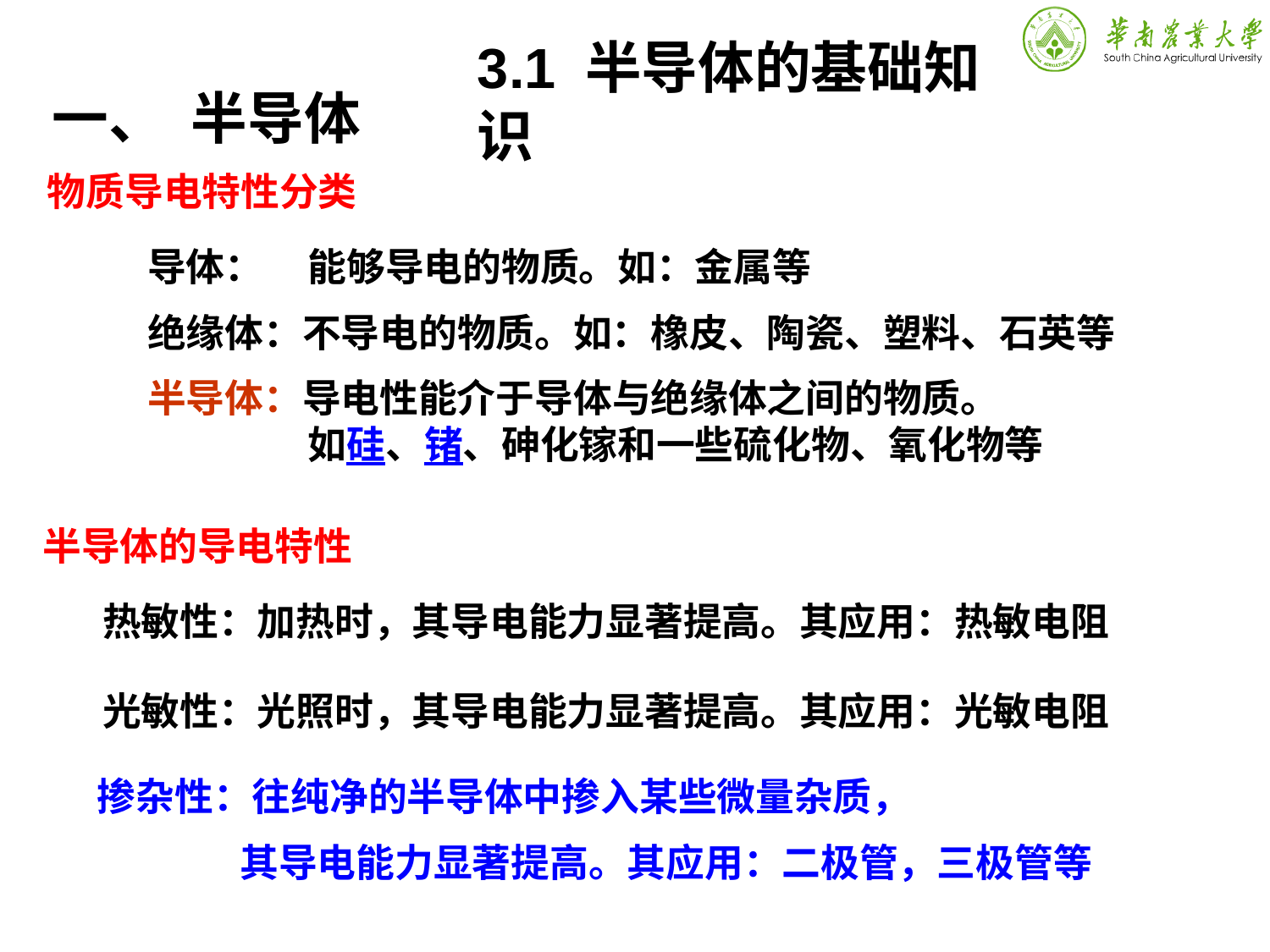

3.1 半导体的基础知识
一、  半导体
物质导电特性分类
导体：     能够导电的物质。如：金属等
绝缘体：不导电的物质。如：橡皮、陶瓷、塑料、石英等
半导体：导电性能介于导体与绝缘体之间的物质。
                 如硅、锗、砷化镓和一些硫化物、氧化物等
半导体的导电特性
热敏性：加热时，其导电能力显著提高。其应用：热敏电阻
光敏性：光照时，其导电能力显著提高。其应用：光敏电阻
掺杂性：往纯净的半导体中掺入某些微量杂质，
               其导电能力显著提高。其应用：二极管，三极管等